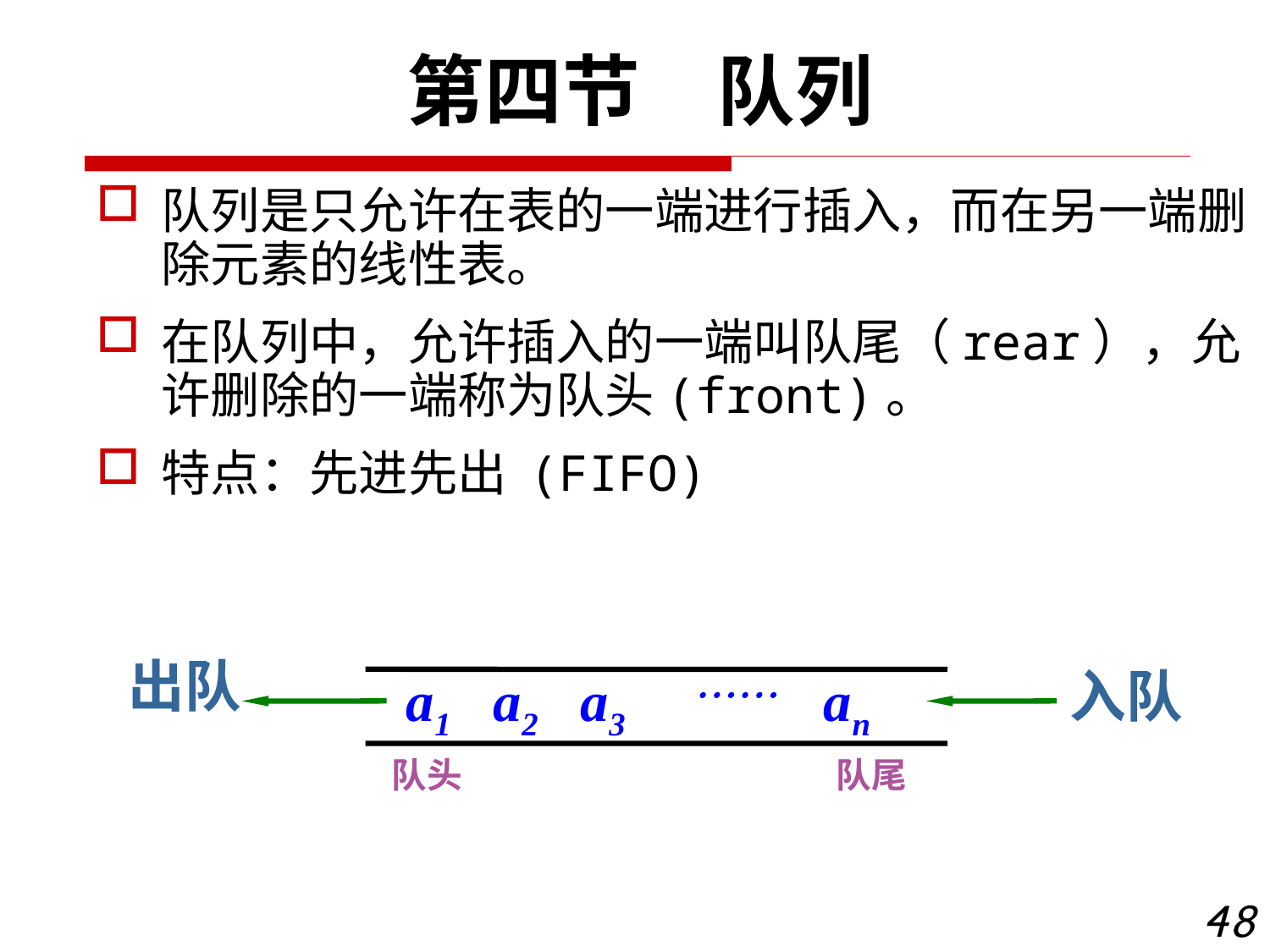

第四节　队列
队列是只允许在表的一端进行插入，而在另一端删除元素的线性表。
在队列中，允许插入的一端叫队尾（rear），允许删除的一端称为队头(front)。
特点：先进先出 (FIFO)
出队
入队
a1   a2   a3              an
……

队头
队尾
48